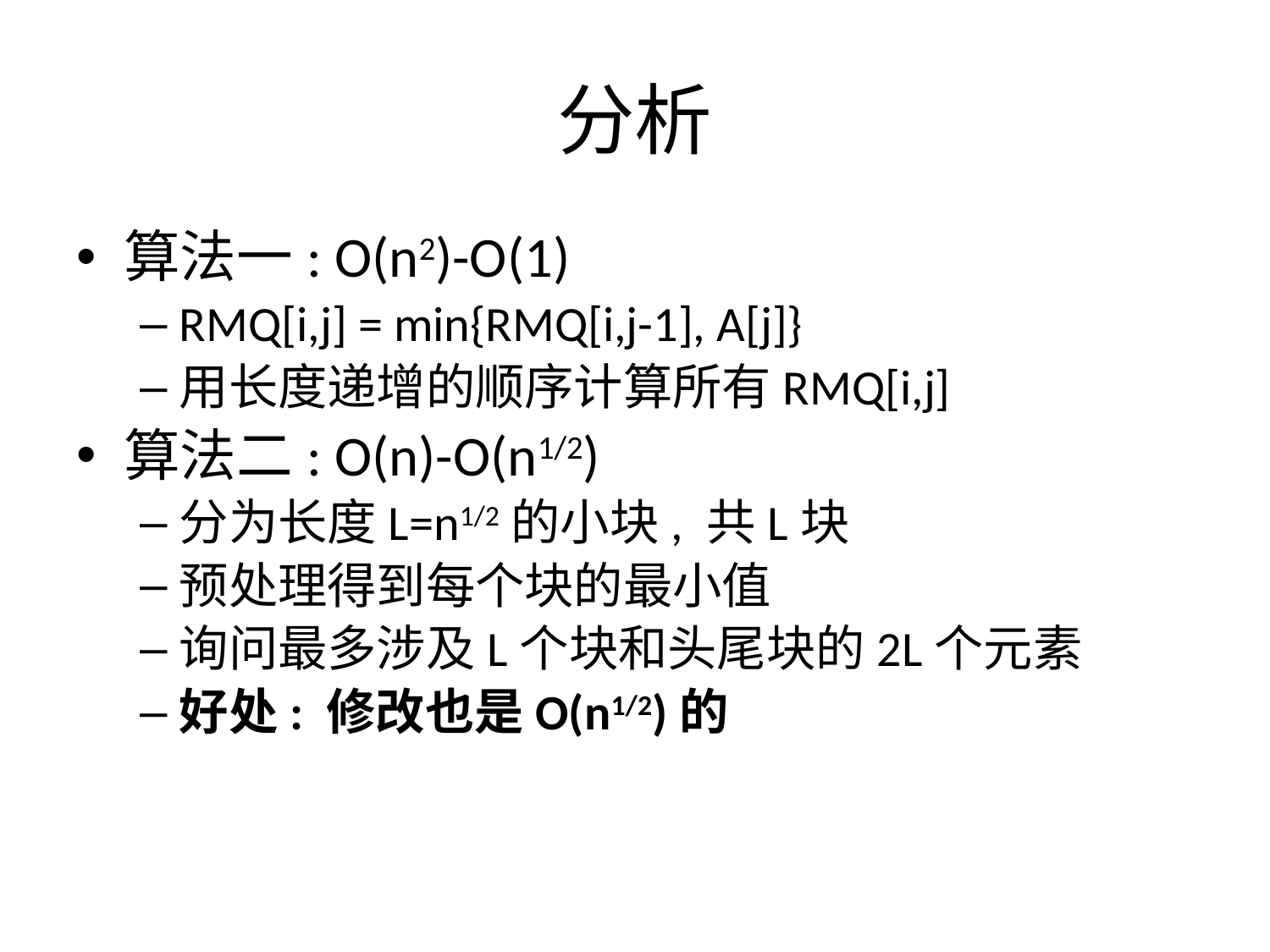

# 分析
算法一: O(n2)-O(1)
RMQ[i,j] = min{RMQ[i,j-1], A[j]}
用长度递增的顺序计算所有RMQ[i,j]
算法二: O(n)-O(n1/2)
分为长度L=n1/2的小块, 共L块
预处理得到每个块的最小值
询问最多涉及L个块和头尾块的2L个元素
好处: 修改也是O(n1/2)的